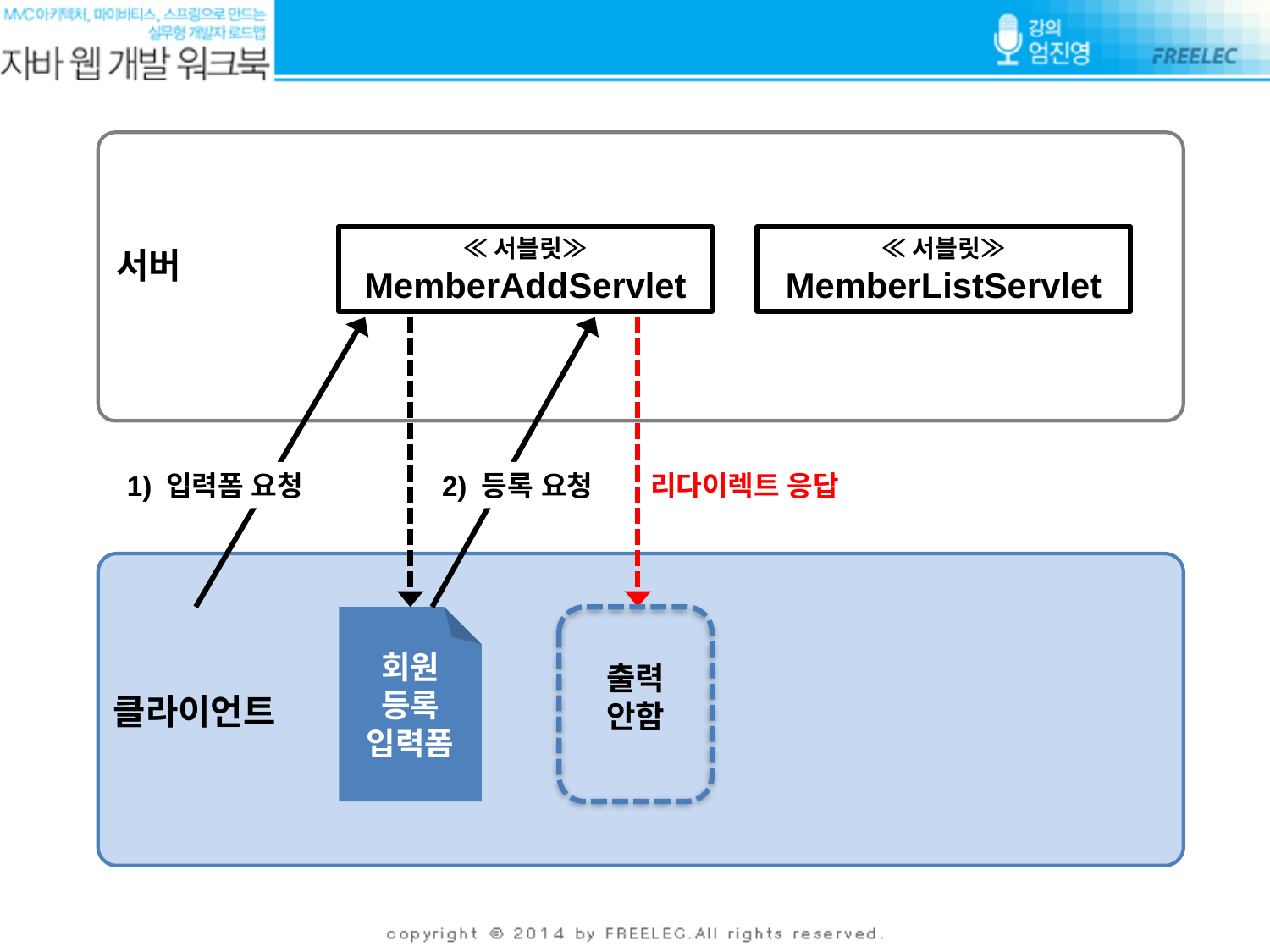

서버
≪서블릿≫
MemberAddServlet
≪서블릿≫
MemberListServlet
1) 입력폼 요청
2) 등록 요청
리다이렉트 응답

회원
등록
입력폼

출력
안함
클라이언트